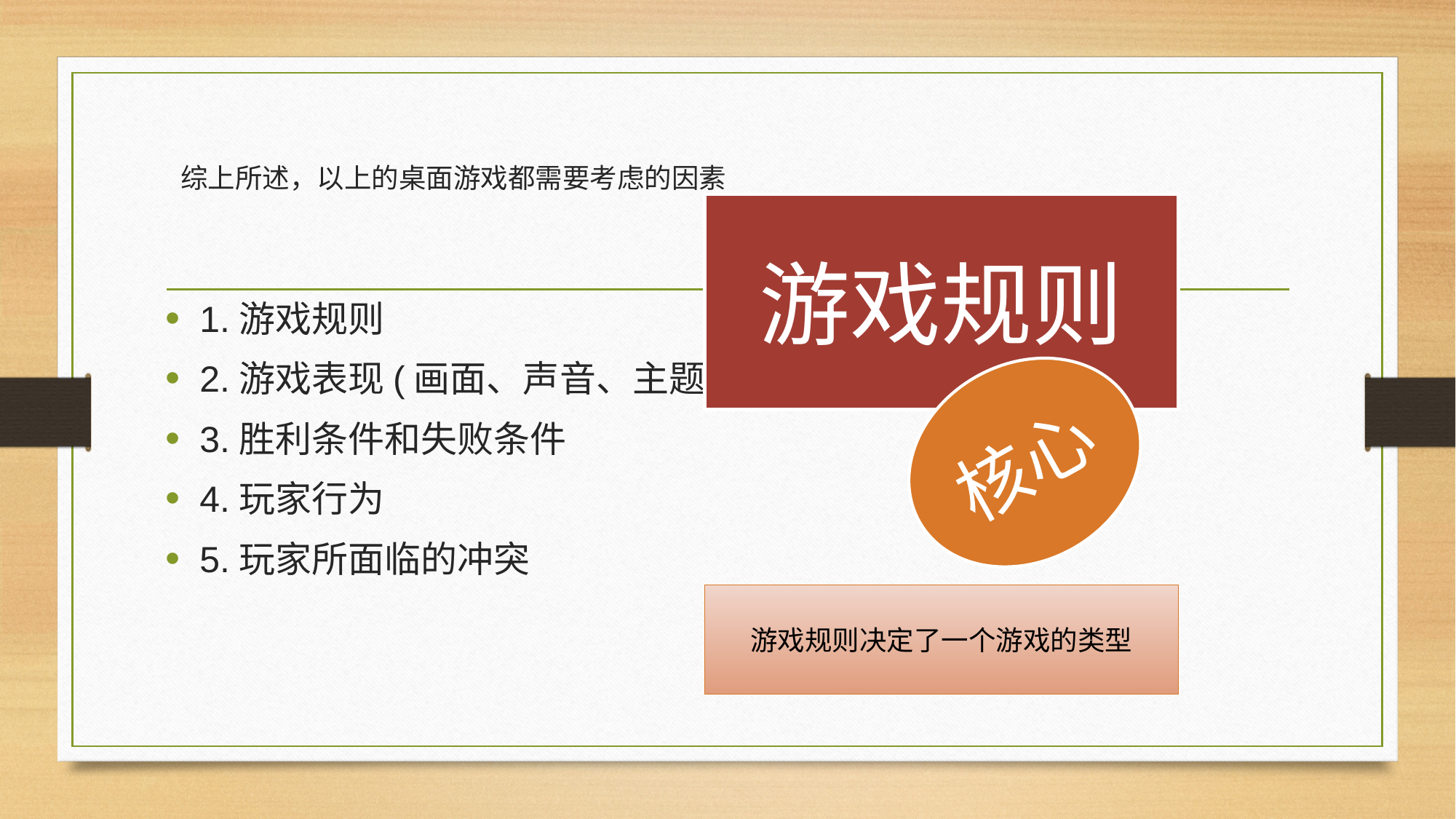

# 综上所述，以上的桌面游戏都需要考虑的因素
游戏规则
1.游戏规则
2.游戏表现(画面、声音、主题、故事等）
3.胜利条件和失败条件
4.玩家行为
5.玩家所面临的冲突
核心
游戏规则决定了一个游戏的类型